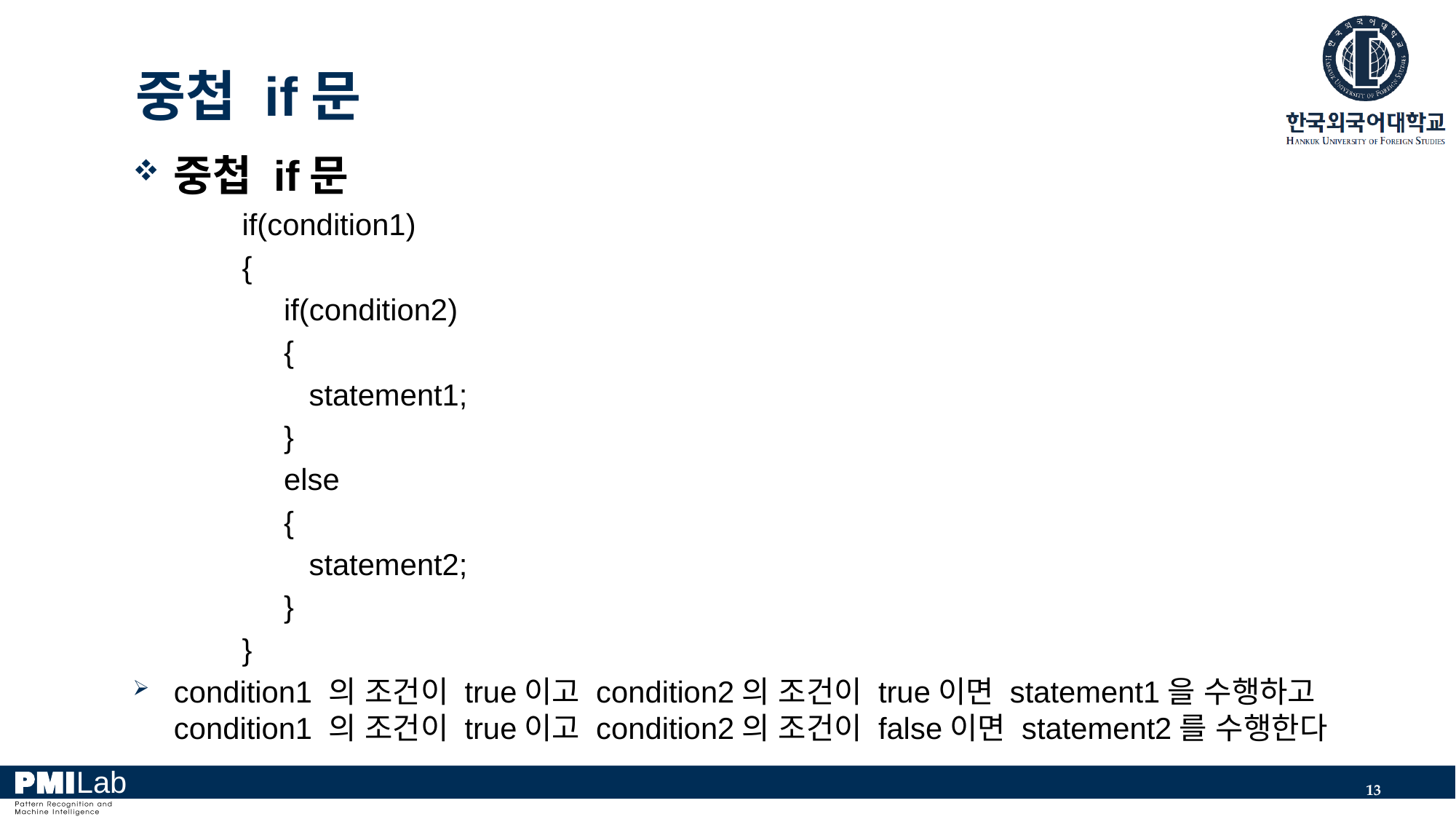

# 중첩 if문
중첩 if문
	if(condition1)
	{
	     if(condition2)
	     {
	        statement1;
	     }
	     else
	     {
	        statement2;
	     }
	}
condition1 의 조건이 true이고 condition2의 조건이 true이면 statement1을 수행하고 condition1 의 조건이 true이고 condition2의 조건이 false이면 statement2를 수행한다

13